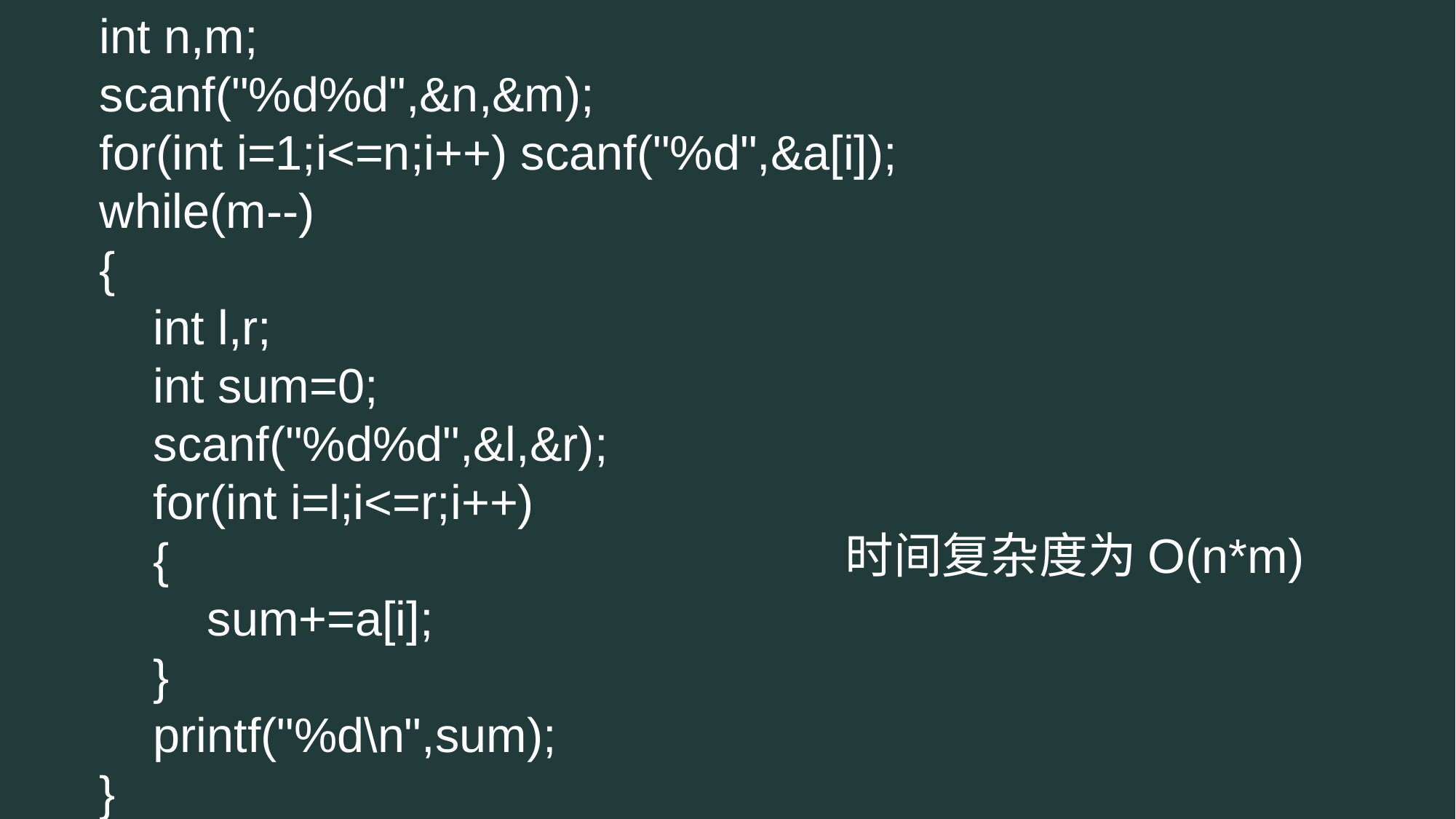

int n,m;
scanf("%d%d",&n,&m);
for(int i=1;i<=n;i++) scanf("%d",&a[i]);
while(m--)
{
    int l,r;
    int sum=0;
    scanf("%d%d",&l,&r);
    for(int i=l;i<=r;i++)
    {
        sum+=a[i];
    }
    printf("%d\n",sum);
}
时间复杂度为O(n*m)